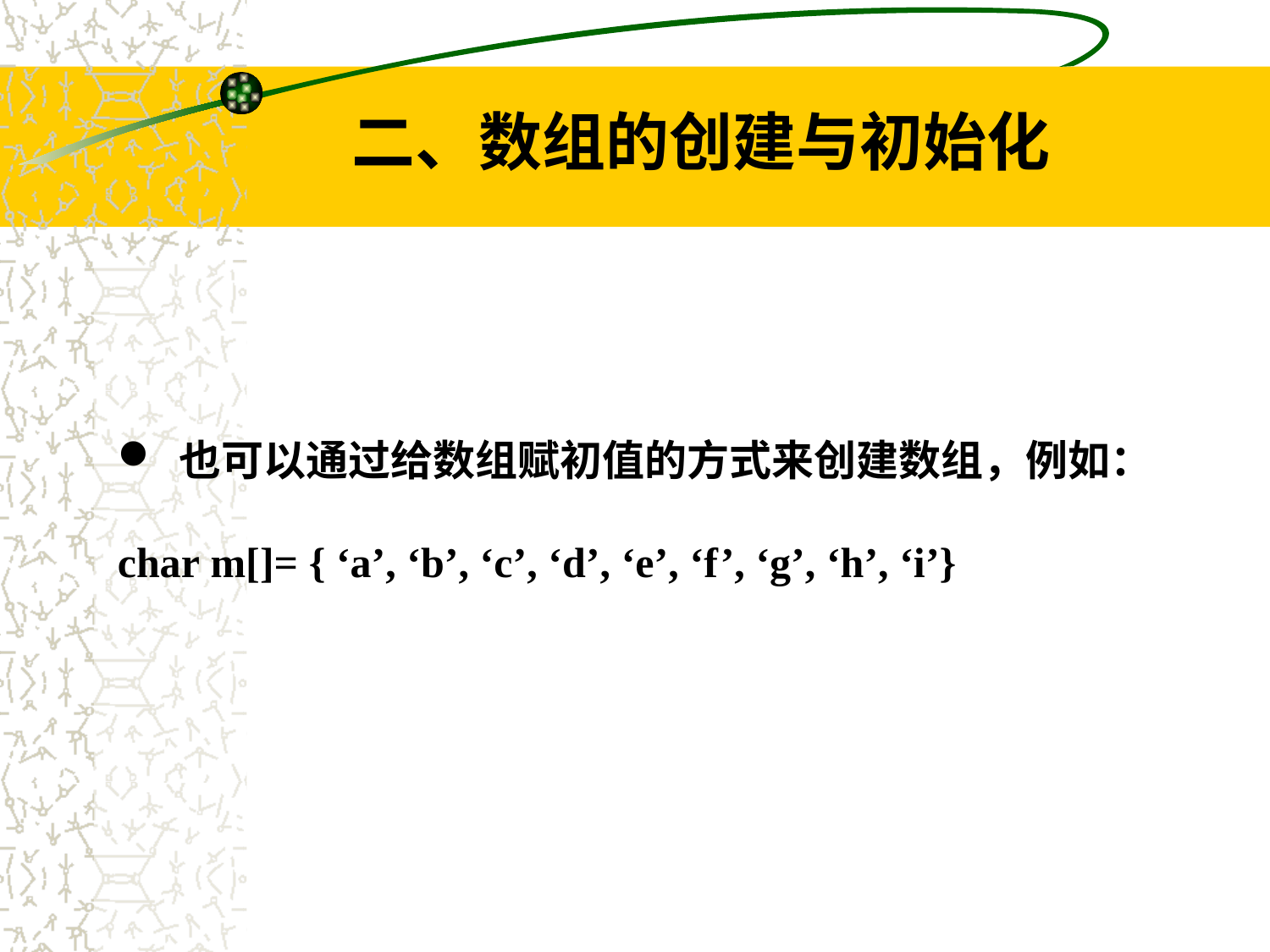

# 二、数组的创建与初始化

 也可以通过给数组赋初值的方式来创建数组，例如：

char m[]= { ‘a’, ‘b’, ‘c’, ‘d’, ‘e’, ‘f’, ‘g’, ‘h’, ‘i’}
27